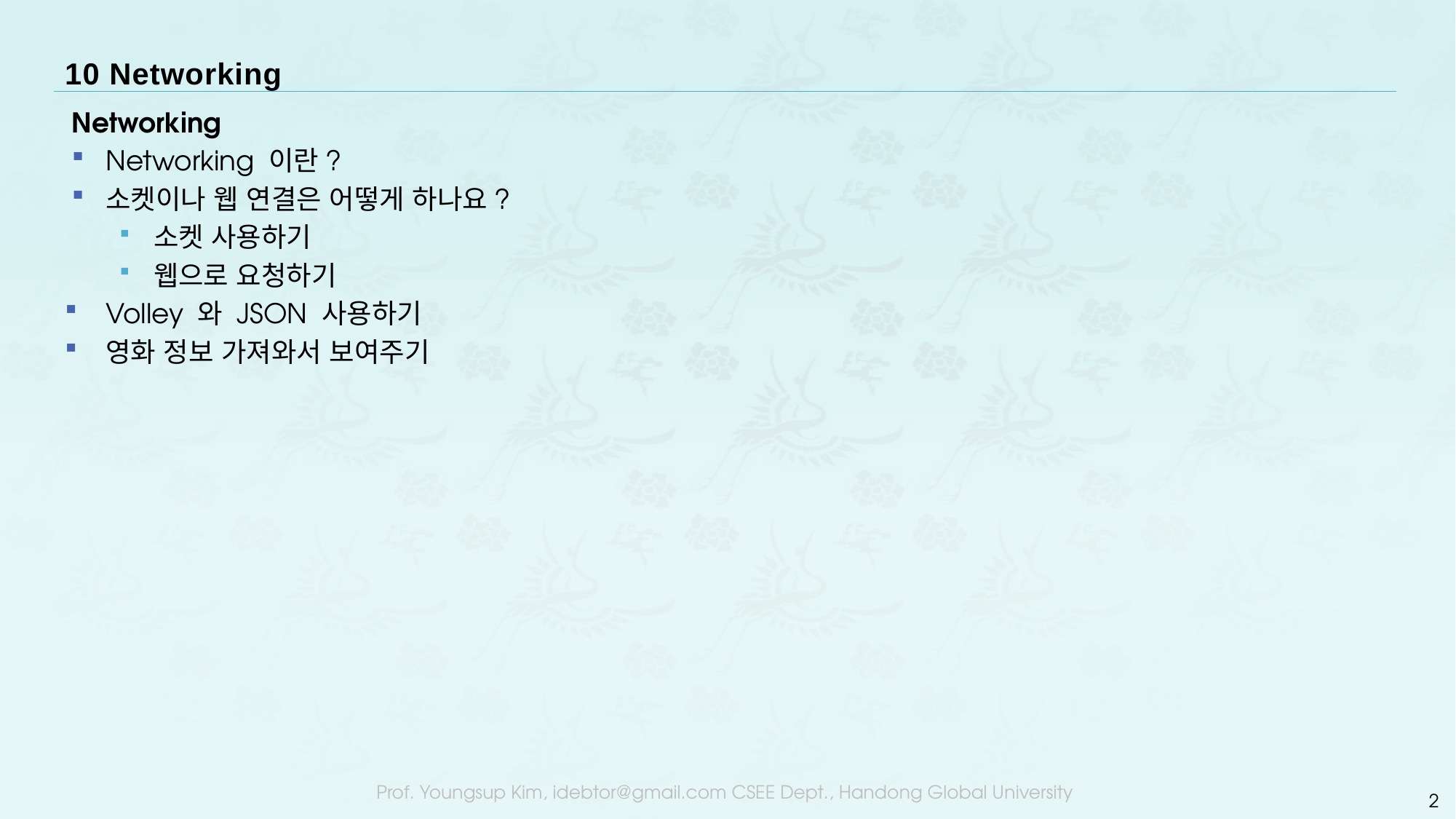

# 10 Networking
Networking
Networking 이란?
소켓이나 웹 연결은 어떻게 하나요?
소켓 사용하기
웹으로 요청하기
Volley 와 JSON 사용하기
영화 정보 가져와서 보여주기
2